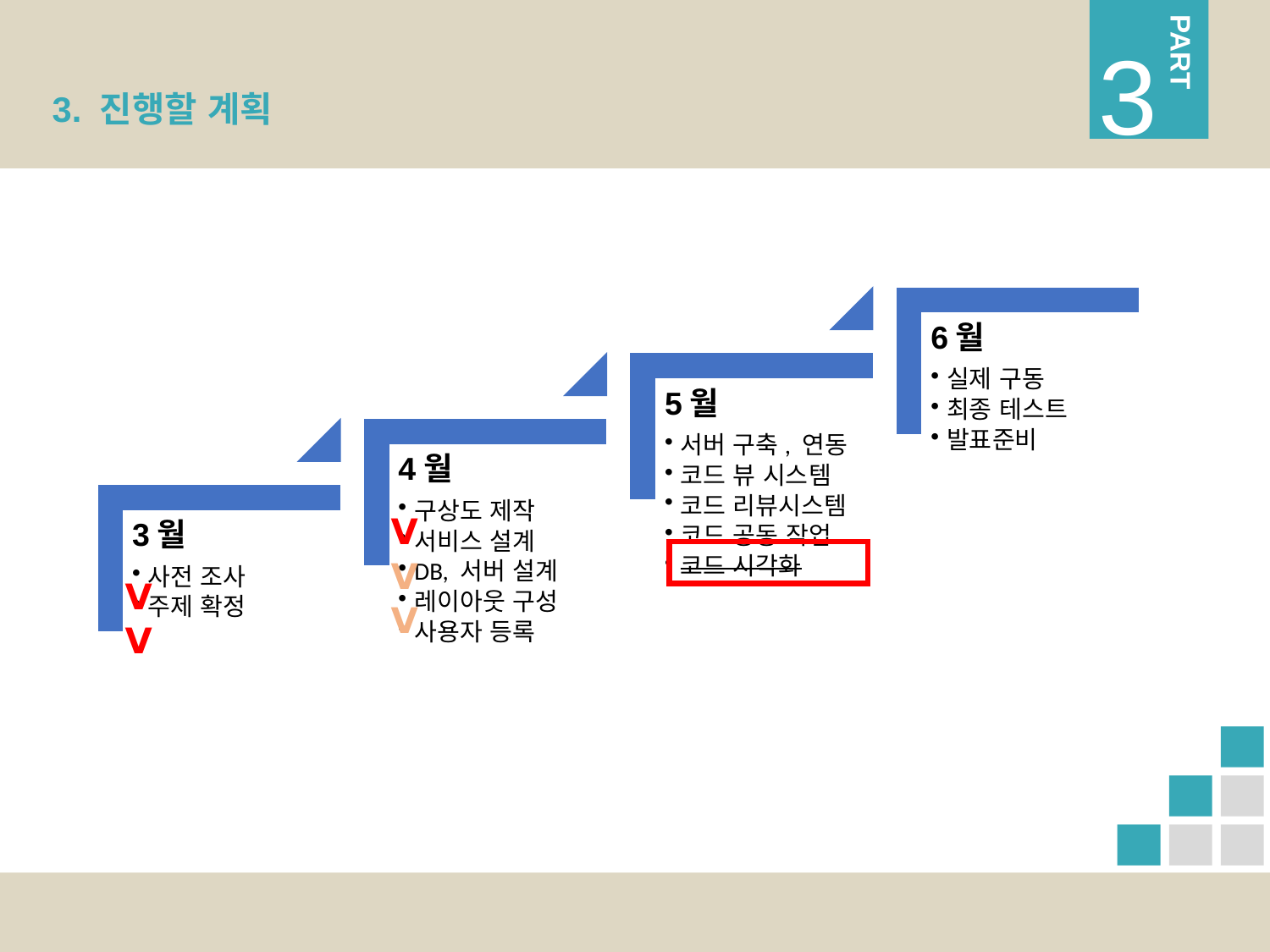

PART
3
3. 진행할 계획

3월
사전 조사
주제 확정
4월
구상도 제작
서비스 설계
DB, 서버 설계
레이아웃 구성
사용자 등록
5월
서버 구축, 연동
코드 뷰 시스템
코드 리뷰시스템
코드 공동 작업
코드 시각화

6월
실제 구동
최종 테스트
발표준비
Ⅴ

Ⅴ
Ⅴ
Ⅴ
Ⅴ